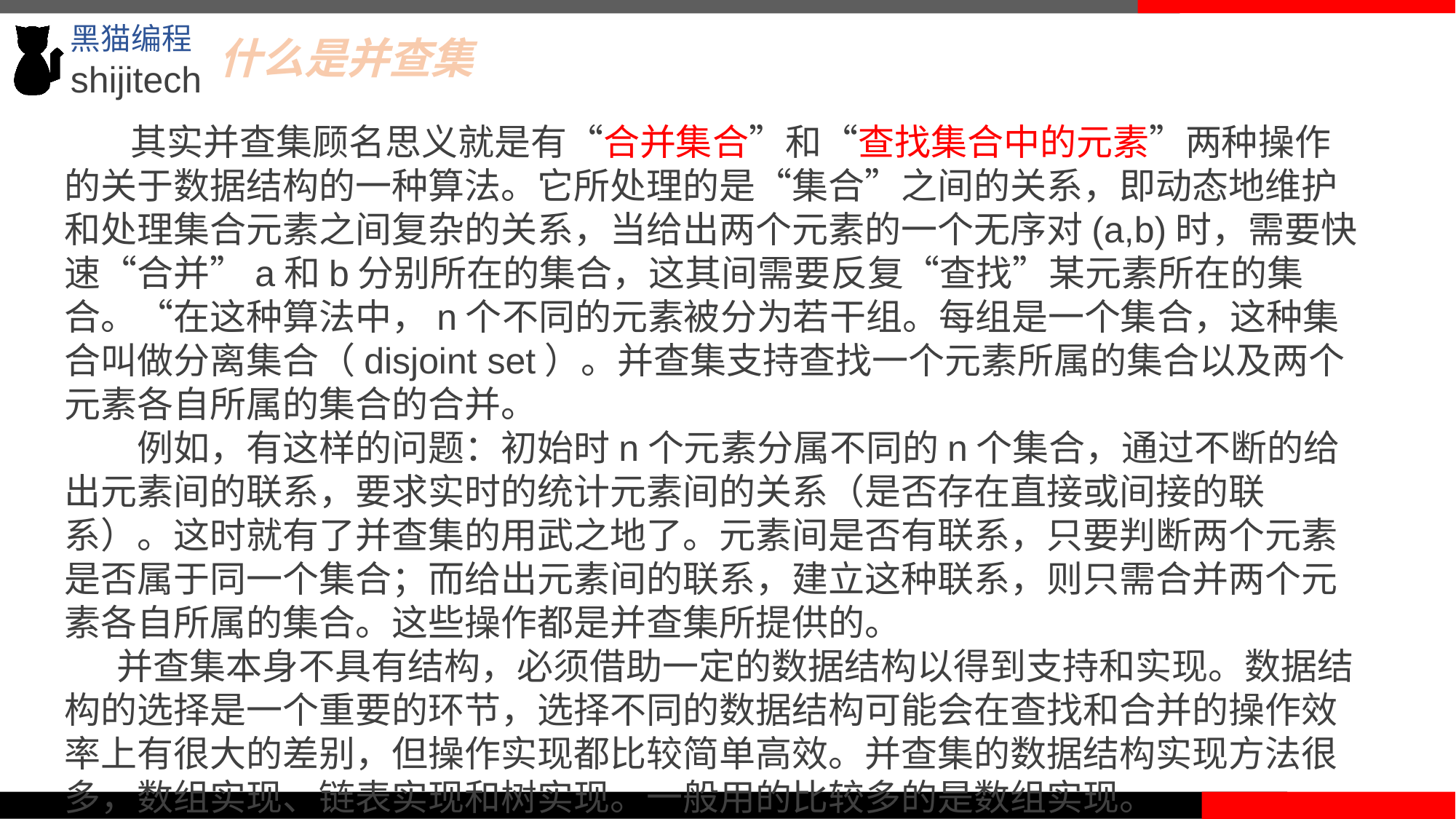

什么是并查集
       其实并查集顾名思义就是有“合并集合”和“查找集合中的元素”两种操作的关于数据结构的一种算法。它所处理的是“集合”之间的关系，即动态地维护和处理集合元素之间复杂的关系，当给出两个元素的一个无序对(a,b)时，需要快速“合并”a和b分别所在的集合，这其间需要反复“查找”某元素所在的集合。“在这种算法中，n个不同的元素被分为若干组。每组是一个集合，这种集合叫做分离集合（disjoint set）。并查集支持查找一个元素所属的集合以及两个元素各自所属的集合的合并。
　　例如，有这样的问题：初始时n个元素分属不同的n个集合，通过不断的给出元素间的联系，要求实时的统计元素间的关系（是否存在直接或间接的联系）。这时就有了并查集的用武之地了。元素间是否有联系，只要判断两个元素是否属于同一个集合；而给出元素间的联系，建立这种联系，则只需合并两个元素各自所属的集合。这些操作都是并查集所提供的。
　  并查集本身不具有结构，必须借助一定的数据结构以得到支持和实现。数据结构的选择是一个重要的环节，选择不同的数据结构可能会在查找和合并的操作效率上有很大的差别，但操作实现都比较简单高效。并查集的数据结构实现方法很多，数组实现、链表实现和树实现。一般用的比较多的是数组实现。